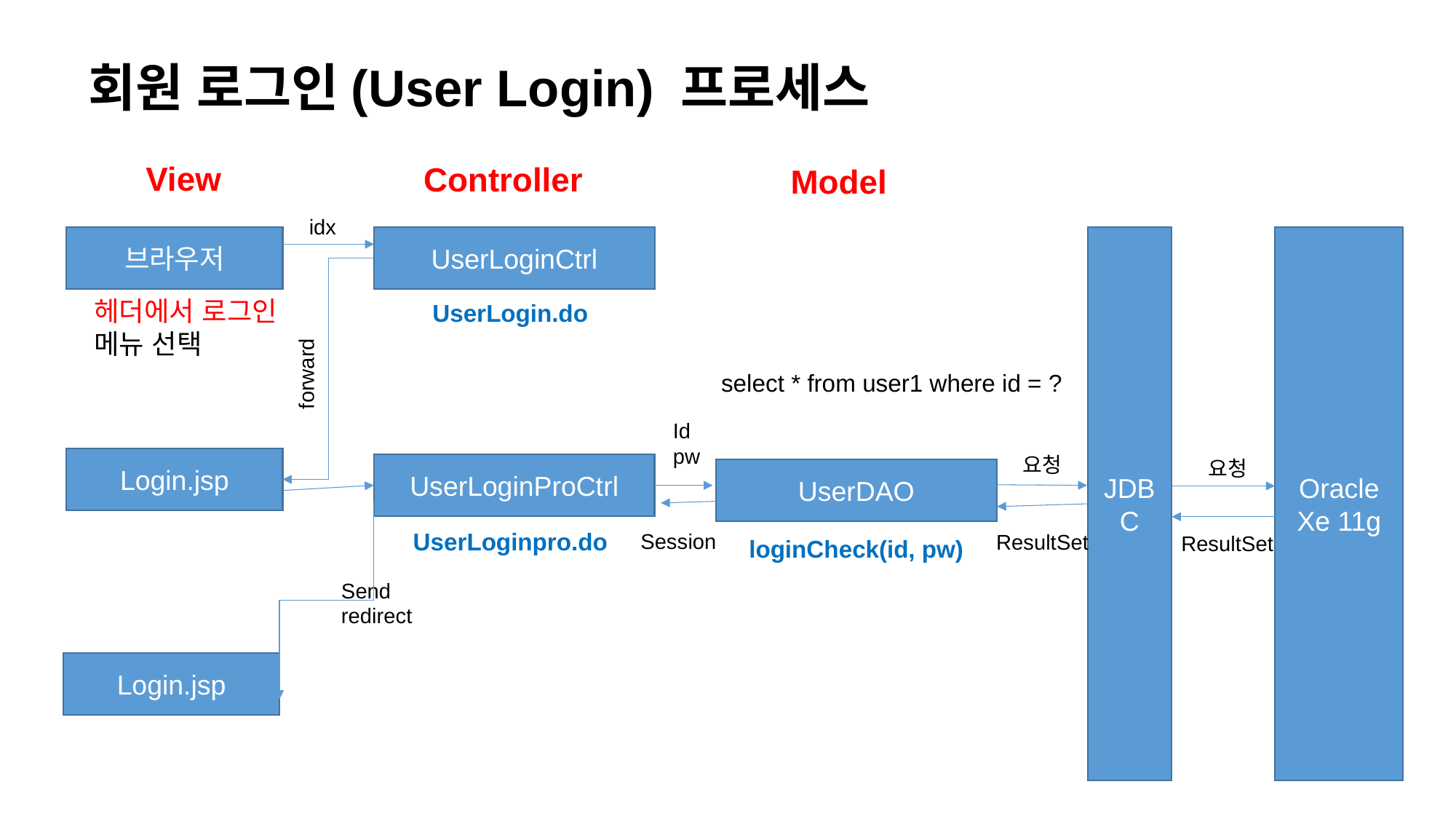

회원 로그인(User Login) 프로세스
View
Controller
Model
idx
JDBC
Oracle
Xe 11g
브라우저
UserLoginCtrl
헤더에서 로그인
메뉴 선택
UserLogin.do
forward
select * from user1 where id = ?
Id
pw
요청
Login.jsp
요청
UserLoginProCtrl
UserDAO
UserLoginpro.do
Session
ResultSet
ResultSet
loginCheck(id, pw)
Send
redirect
Login.jsp